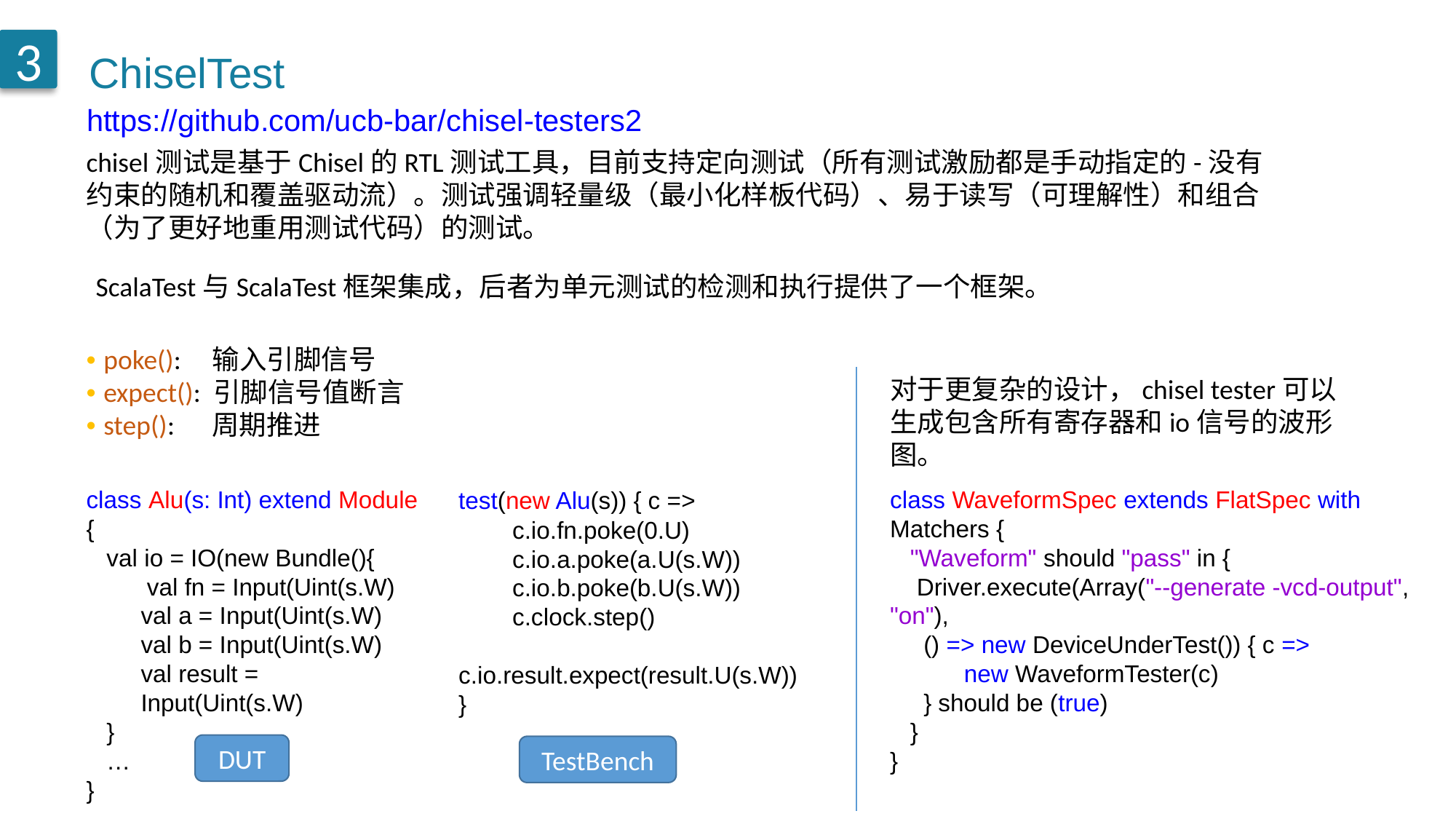

ChiselTest
3

https://github.com/ucb-bar/chisel-testers2
chisel测试是基于Chisel的RTL测试工具，目前支持定向测试（所有测试激励都是手动指定的-没有约束的随机和覆盖驱动流）。测试强调轻量级（最小化样板代码）、易于读写（可理解性）和组合（为了更好地重用测试代码）的测试。
ScalaTest与ScalaTest框架集成，后者为单元测试的检测和执行提供了一个框架。
• poke():    输入引脚信号
• expect(): 引脚信号值断言
• step():     周期推进
对于更复杂的设计，chisel tester可以生成包含所有寄存器和io信号的波形图。
class Alu(s: Int) extend Module {
   val io = IO(new Bundle(){
         val fn = Input(Uint(s.W)
val a = Input(Uint(s.W)
val b = Input(Uint(s.W)
val result = Input(Uint(s.W)
   }
   …
}
class WaveformSpec extends FlatSpec with Matchers {
   "Waveform" should "pass" in {
    Driver.execute(Array("--generate -vcd-output", "on"),
     () => new DeviceUnderTest()) { c =>
           new WaveformTester(c)
     } should be (true)
   }
}
test(new Alu(s)) { c =>
        c.io.fn.poke(0.U)
        c.io.a.poke(a.U(s.W))
        c.io.b.poke(b.U(s.W))
        c.clock.step()
        c.io.result.expect(result.U(s.W))
}
DUT
TestBench